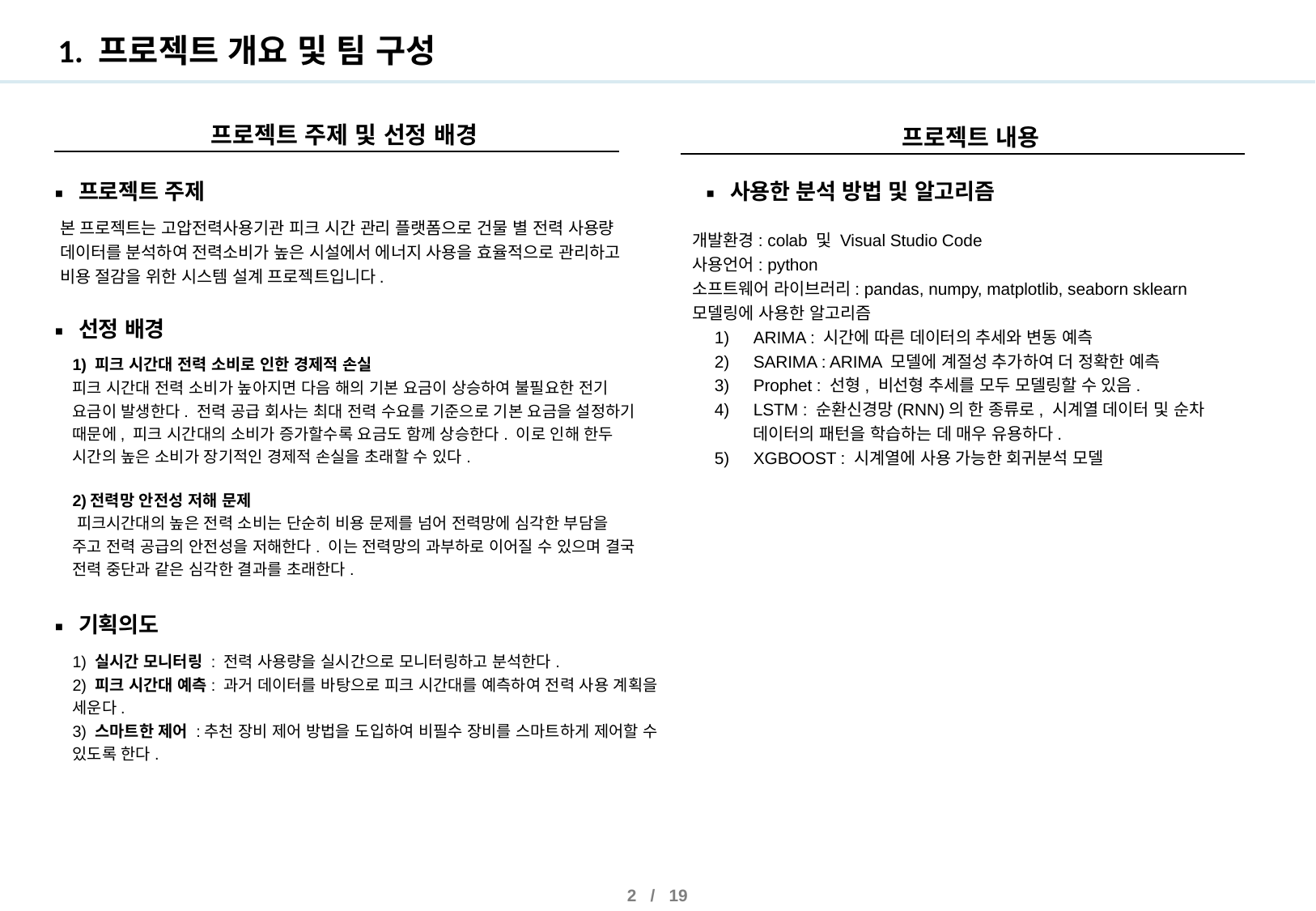

# 1. 프로젝트 개요 및 팀 구성
프로젝트 주제 및 선정 배경
프로젝트 내용
사용한 분석 방법 및 알고리즘
프로젝트 주제
본 프로젝트는 고압전력사용기관 피크 시간 관리 플랫폼으로 건물 별 전력 사용량 데이터를 분석하여 전력소비가 높은 시설에서 에너지 사용을 효율적으로 관리하고 비용 절감을 위한 시스템 설계 프로젝트입니다.

개발환경: colab 및 Visual Studio Code
사용언어: python
소프트웨어 라이브러리: pandas, numpy, matplotlib, seaborn sklearn
모델링에 사용한 알고리즘
ARIMA : 시간에 따른 데이터의 추세와 변동 예측
SARIMA : ARIMA 모델에 계절성 추가하여 더 정확한 예측
Prophet : 선형, 비선형 추세를 모두 모델링할 수 있음.
LSTM : 순환신경망(RNN)의 한 종류로, 시계열 데이터 및 순차 데이터의 패턴을 학습하는 데 매우 유용하다.
XGBOOST : 시계열에 사용 가능한 회귀분석 모델
선정 배경
1) 피크 시간대 전력 소비로 인한 경제적 손실
피크 시간대 전력 소비가 높아지면 다음 해의 기본 요금이 상승하여 불필요한 전기 요금이 발생한다. 전력 공급 회사는 최대 전력 수요를 기준으로 기본 요금을 설정하기 때문에, 피크 시간대의 소비가 증가할수록 요금도 함께 상승한다. 이로 인해 한두 시간의 높은 소비가 장기적인 경제적 손실을 초래할 수 있다.
2)전력망 안전성 저해 문제
 피크시간대의 높은 전력 소비는 단순히 비용 문제를 넘어 전력망에 심각한 부담을 주고 전력 공급의 안전성을 저해한다. 이는 전력망의 과부하로 이어질 수 있으며 결국 전력 중단과 같은 심각한 결과를 초래한다.
기획의도
1) 실시간 모니터링 : 전력 사용량을 실시간으로 모니터링하고 분석한다.
2) 피크 시간대 예측: 과거 데이터를 바탕으로 피크 시간대를 예측하여 전력 사용 계획을 세운다.
3) 스마트한 제어 :추천 장비 제어 방법을 도입하여 비필수 장비를 스마트하게 제어할 수 있도록 한다.